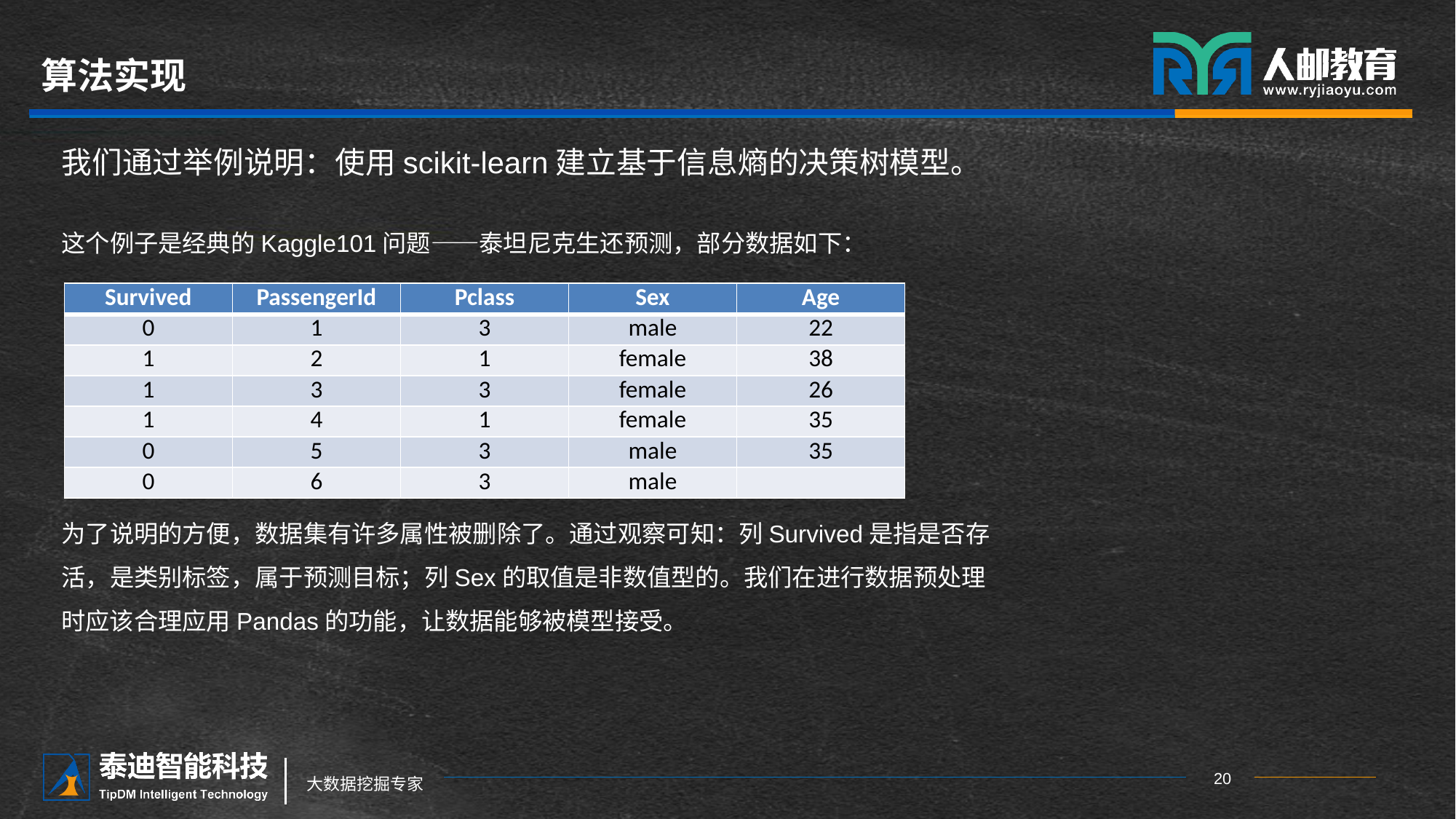

# 算法实现

我们通过举例说明：使用scikit-learn建立基于信息熵的决策树模型。

这个例子是经典的Kaggle101问题——泰坦尼克生还预测，部分数据如下：

为了说明的方便，数据集有许多属性被删除了。通过观察可知：列Survived是指是否存活，是类别标签，属于预测目标；列Sex的取值是非数值型的。我们在进行数据预处理时应该合理应用Pandas的功能，让数据能够被模型接受。

| Survived | PassengerId | Pclass | Sex | Age |
| --- | --- | --- | --- | --- |
| 0 | 1 | 3 | male | 22 |
| 1 | 2 | 1 | female | 38 |
| 1 | 3 | 3 | female | 26 |
| 1 | 4 | 1 | female | 35 |
| 0 | 5 | 3 | male | 35 |
| 0 | 6 | 3 | male |  |